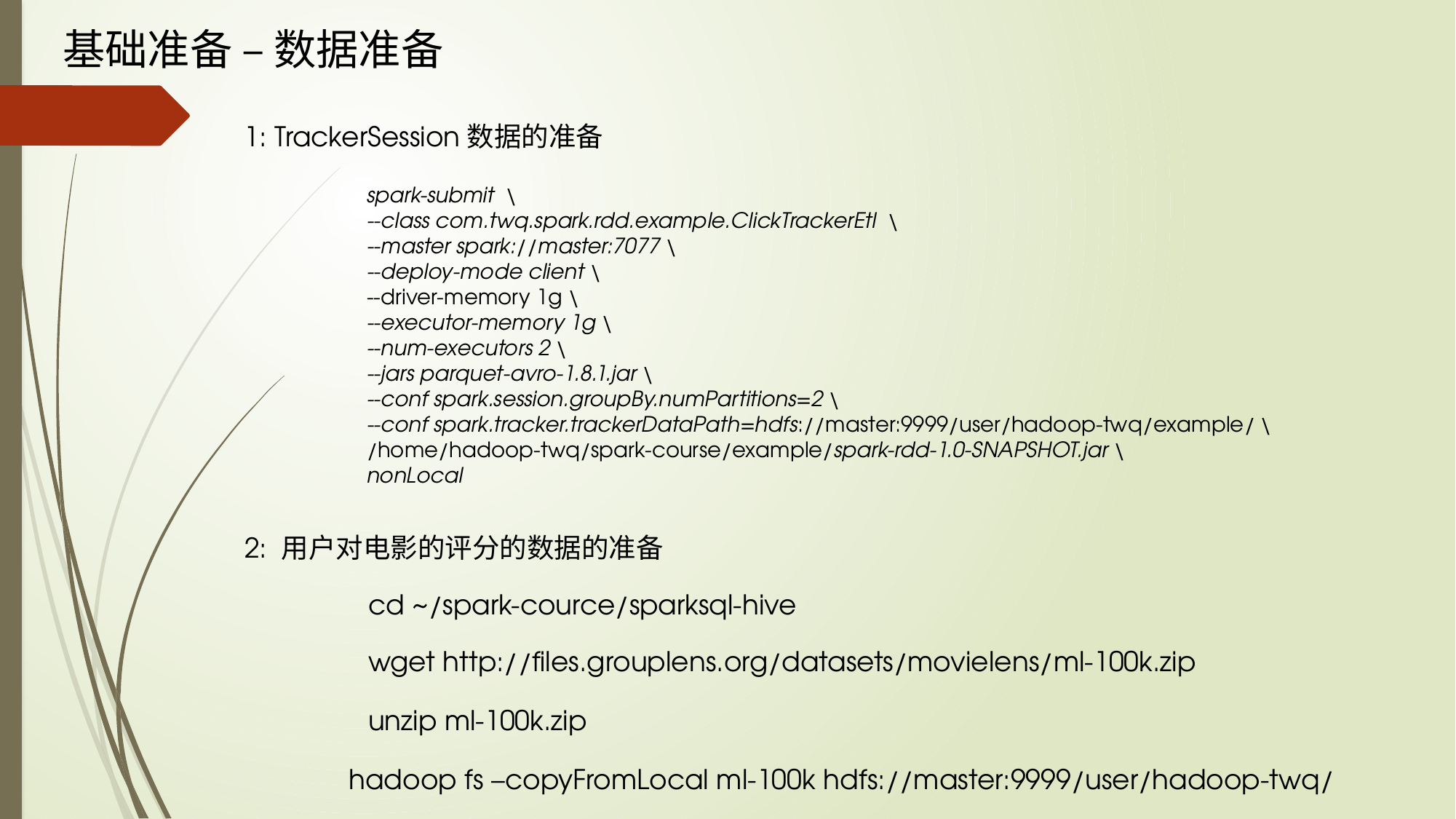

基础准备 – 数据准备
1: TrackerSession数据的准备
spark-submit  \
--class com.twq.spark.rdd.example.ClickTrackerEtl  \
--master spark://master:7077 \
--deploy-mode client \
--driver-memory 1g \
--executor-memory 1g \
--num-executors 2 \
--jars parquet-avro-1.8.1.jar \
--conf spark.session.groupBy.numPartitions=2 \
--conf spark.tracker.trackerDataPath=hdfs://master:9999/user/hadoop-twq/example/ \
/home/hadoop-twq/spark-course/example/spark-rdd-1.0-SNAPSHOT.jar \
nonLocal
2: 用户对电影的评分的数据的准备
cd ~/spark-cource/sparksql-hive
wget http://files.grouplens.org/datasets/movielens/ml-100k.zip
unzip ml-100k.zip
hadoop fs –copyFromLocal ml-100k hdfs://master:9999/user/hadoop-twq/